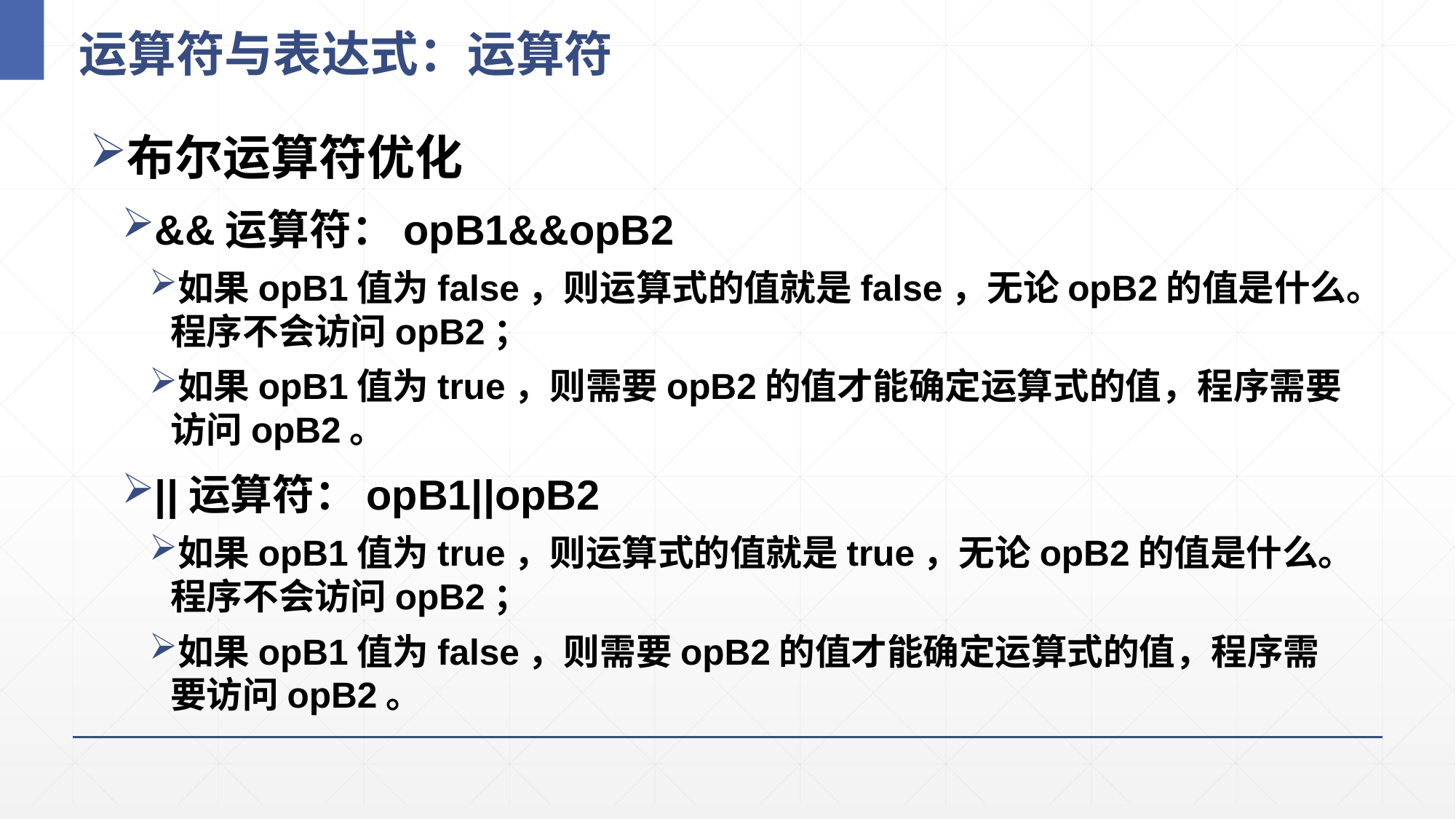

# 运算符与表达式：运算符
布尔运算符优化
&&运算符：opB1&&opB2
如果opB1值为false，则运算式的值就是false，无论opB2的值是什么。程序不会访问opB2；
如果opB1值为true，则需要opB2的值才能确定运算式的值，程序需要访问opB2。
||运算符：opB1||opB2
如果opB1值为true，则运算式的值就是true，无论opB2的值是什么。程序不会访问opB2；
如果opB1值为false，则需要opB2的值才能确定运算式的值，程序需要访问opB2。